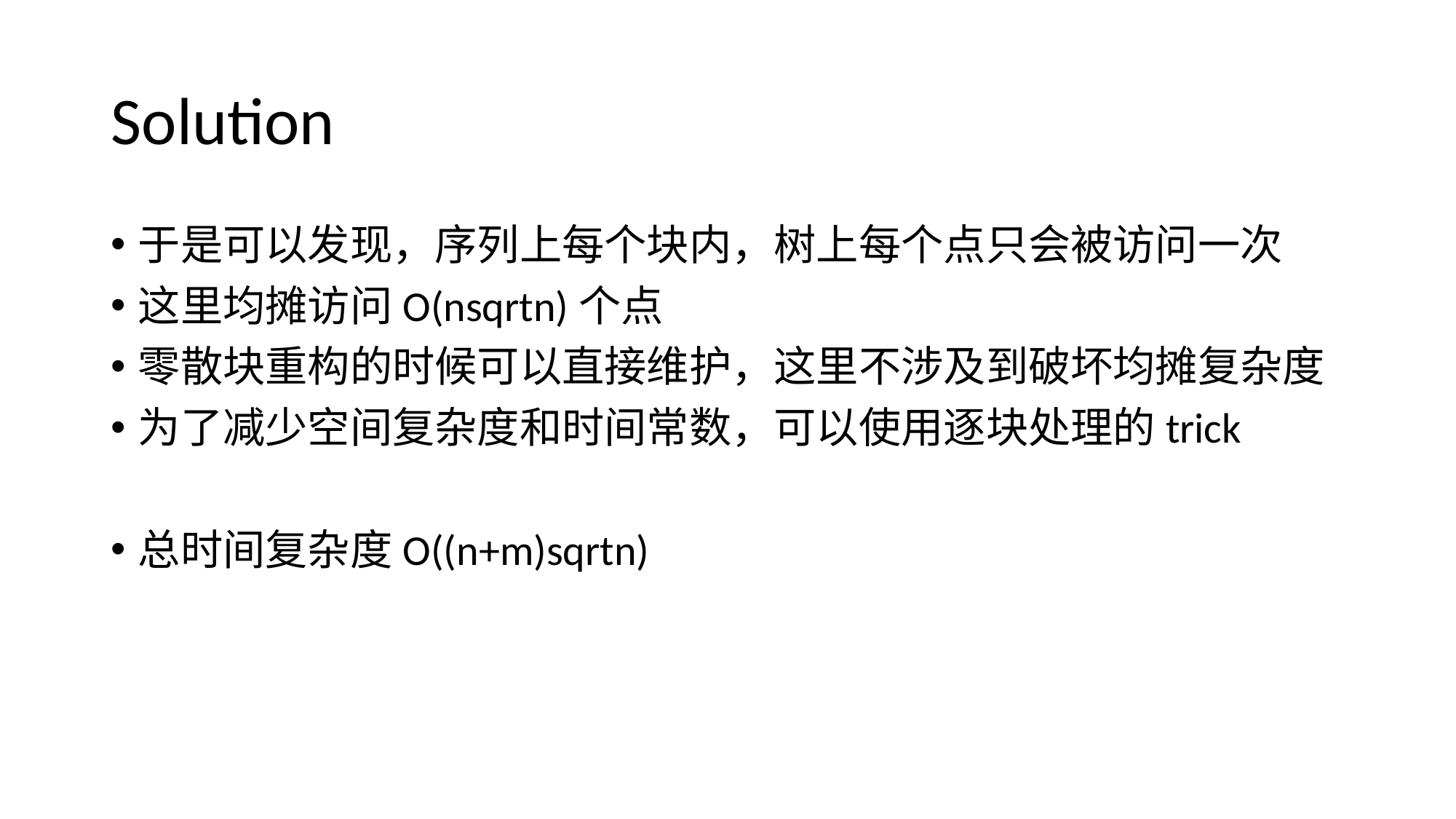

# Solution
于是可以发现，序列上每个块内，树上每个点只会被访问一次
这里均摊访问O(nsqrtn)个点
零散块重构的时候可以直接维护，这里不涉及到破坏均摊复杂度
为了减少空间复杂度和时间常数，可以使用逐块处理的trick

总时间复杂度O((n+m)sqrtn)